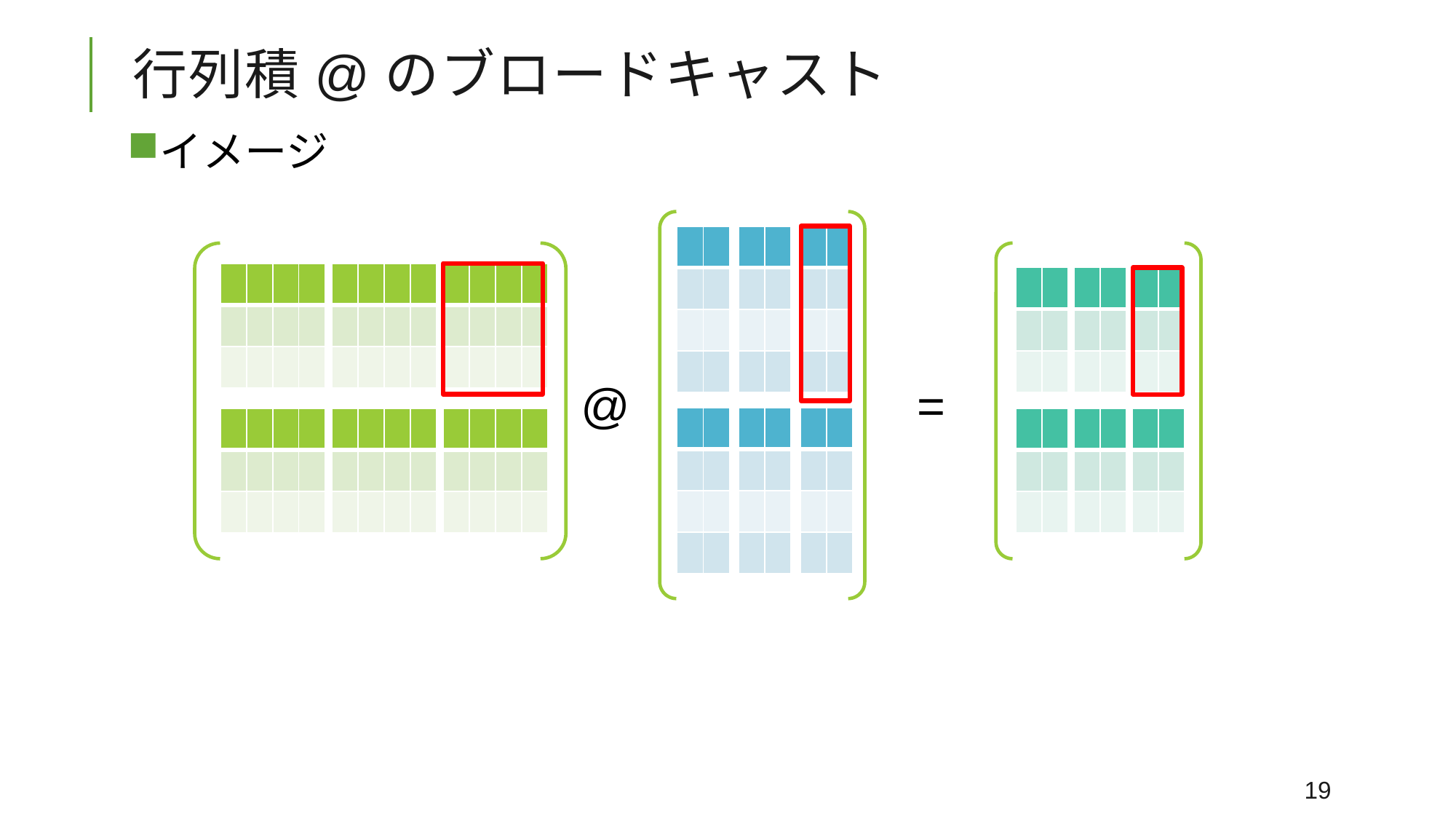

# 行列積@のブロードキャスト
イメージ

|  |  |
| --- | --- |
|  |  |
|  |  |
|  |  |
|  |  |
| --- | --- |
|  |  |
|  |  |
|  |  |
|  |  |
| --- | --- |
|  |  |
|  |  |
|  |  |

|  |  |  |  |
| --- | --- | --- | --- |
|  |  |  |  |
|  |  |  |  |
|  |  |  |  |
| --- | --- | --- | --- |
|  |  |  |  |
|  |  |  |  |
|  |  |  |  |
| --- | --- | --- | --- |
|  |  |  |  |
|  |  |  |  |

|  |  |
| --- | --- |
|  |  |
|  |  |
|  |  |
| --- | --- |
|  |  |
|  |  |
|  |  |
| --- | --- |
|  |  |
|  |  |

@
=
|  |  |
| --- | --- |
|  |  |
|  |  |
|  |  |
|  |  |
| --- | --- |
|  |  |
|  |  |
|  |  |
|  |  |
| --- | --- |
|  |  |
|  |  |
|  |  |
|  |  |  |  |
| --- | --- | --- | --- |
|  |  |  |  |
|  |  |  |  |
|  |  |  |  |
| --- | --- | --- | --- |
|  |  |  |  |
|  |  |  |  |
|  |  |  |  |
| --- | --- | --- | --- |
|  |  |  |  |
|  |  |  |  |
|  |  |
| --- | --- |
|  |  |
|  |  |
|  |  |
| --- | --- |
|  |  |
|  |  |
|  |  |
| --- | --- |
|  |  |
|  |  |
19